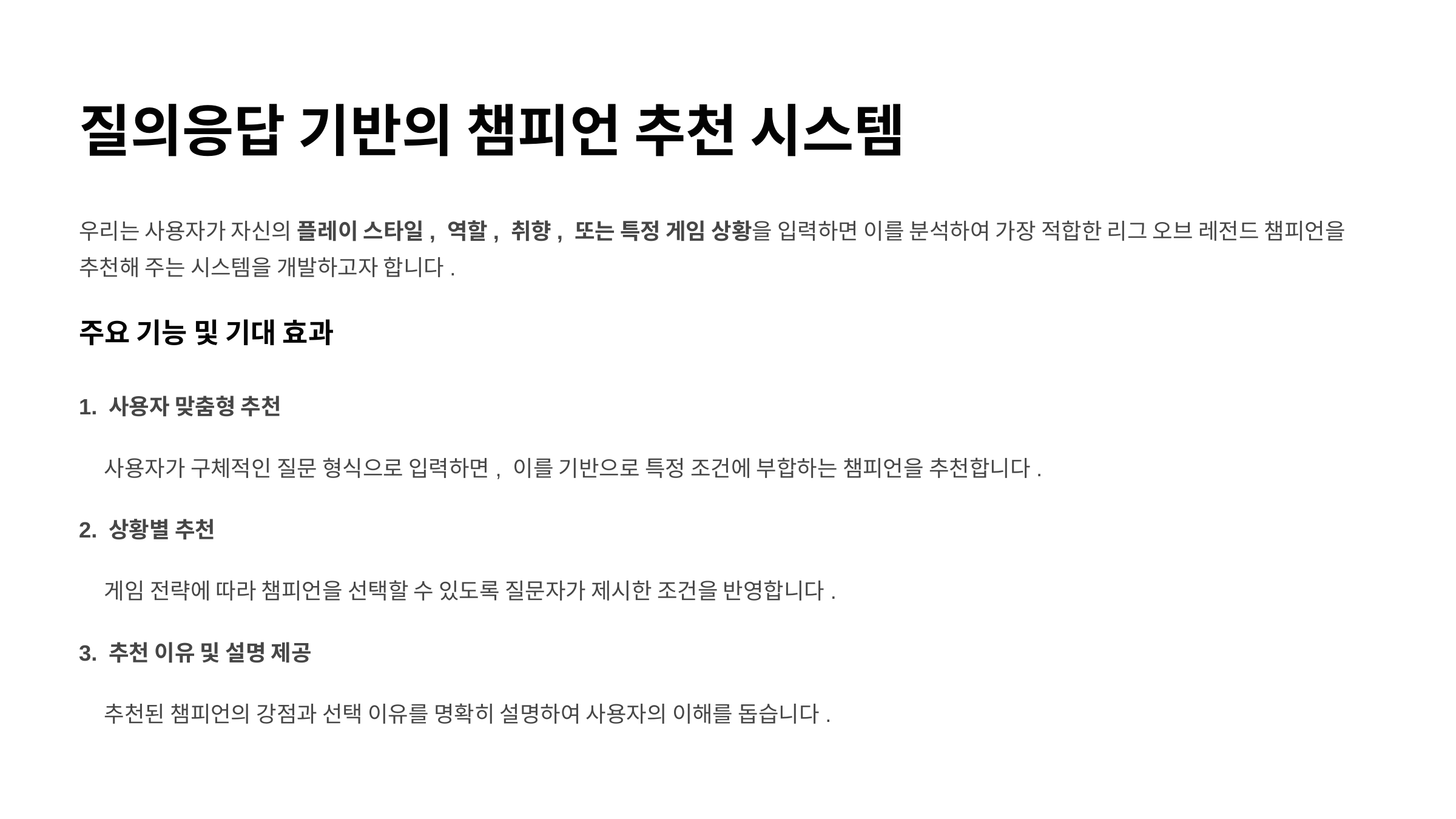

질의응답 기반의 챔피언 추천 시스템
우리는 사용자가 자신의 플레이 스타일, 역할, 취향, 또는 특정 게임 상황을 입력하면 이를 분석하여 가장 적합한 리그 오브 레전드 챔피언을 추천해 주는 시스템을 개발하고자 합니다.
주요 기능 및 기대 효과
1. 사용자 맞춤형 추천
    사용자가 구체적인 질문 형식으로 입력하면, 이를 기반으로 특정 조건에 부합하는 챔피언을 추천합니다.
2. 상황별 추천
    게임 전략에 따라 챔피언을 선택할 수 있도록 질문자가 제시한 조건을 반영합니다.
3. 추천 이유 및 설명 제공
    추천된 챔피언의 강점과 선택 이유를 명확히 설명하여 사용자의 이해를 돕습니다.